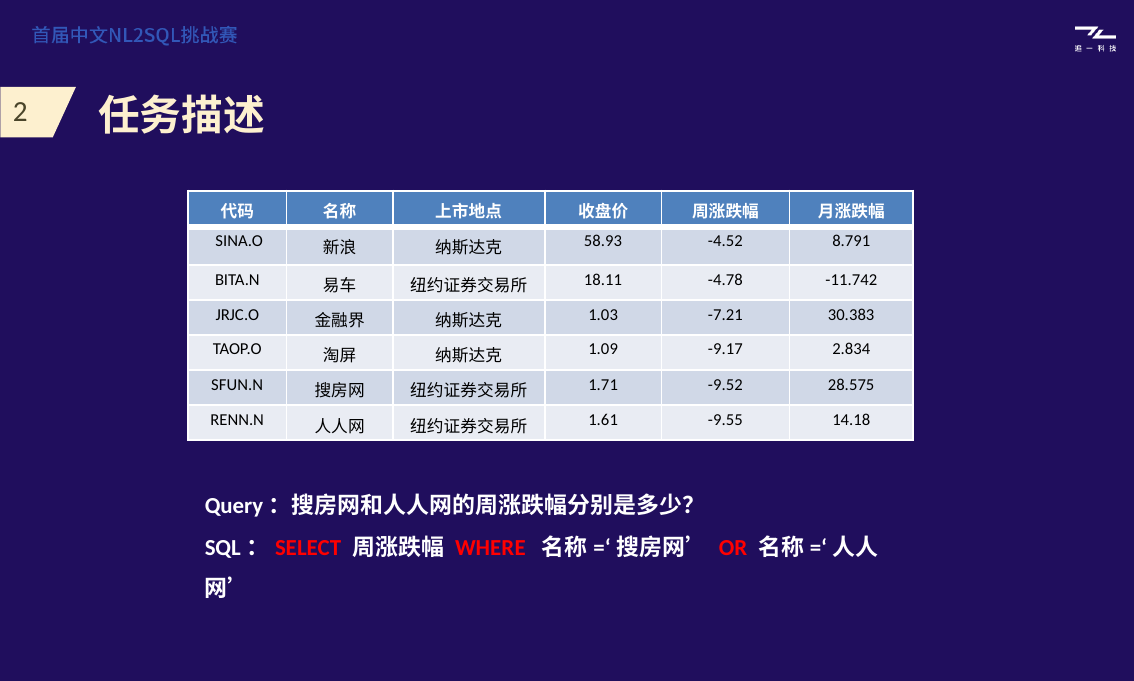

任务描述
| 代码 | 名称 | 上市地点 | 收盘价 | 周涨跌幅 | 月涨跌幅 |
| --- | --- | --- | --- | --- | --- |
| SINA.O | 新浪 | 纳斯达克 | 58.93 | -4.52 | 8.791 |
| BITA.N | 易车 | 纽约证券交易所 | 18.11 | -4.78 | -11.742 |
| JRJC.O | 金融界 | 纳斯达克 | 1.03 | -7.21 | 30.383 |
| TAOP.O | 淘屏 | 纳斯达克 | 1.09 | -9.17 | 2.834 |
| SFUN.N | 搜房网 | 纽约证券交易所 | 1.71 | -9.52 | 28.575 |
| RENN.N | 人人网 | 纽约证券交易所 | 1.61 | -9.55 | 14.18 |
Query：搜房网和人人网的周涨跌幅分别是多少？
SQL：SELECT 周涨跌幅 WHERE  名称=‘搜房网’ OR 名称=‘人人网’